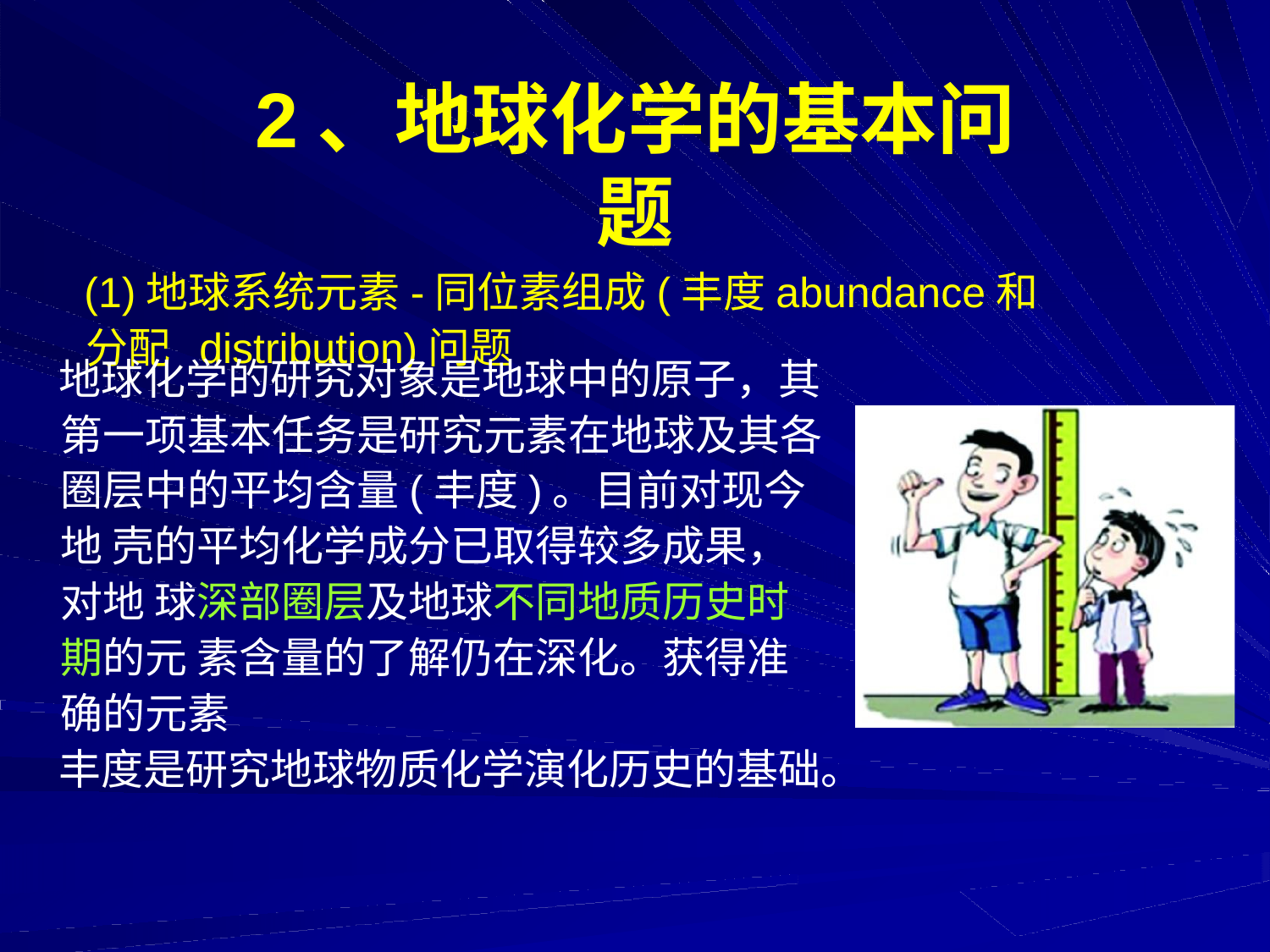

# 2、地球化学的基本问题
(1)地球系统元素-同位素组成(丰度abundance和分配  distribution)问题

地球化学的研究对象是地球中的原子，其 第一项基本任务是研究元素在地球及其各 圈层中的平均含量(丰度)。目前对现今地 壳的平均化学成分已取得较多成果，对地 球深部圈层及地球不同地质历史时期的元 素含量的了解仍在深化。获得准确的元素
丰度是研究地球物质化学演化历史的基础。